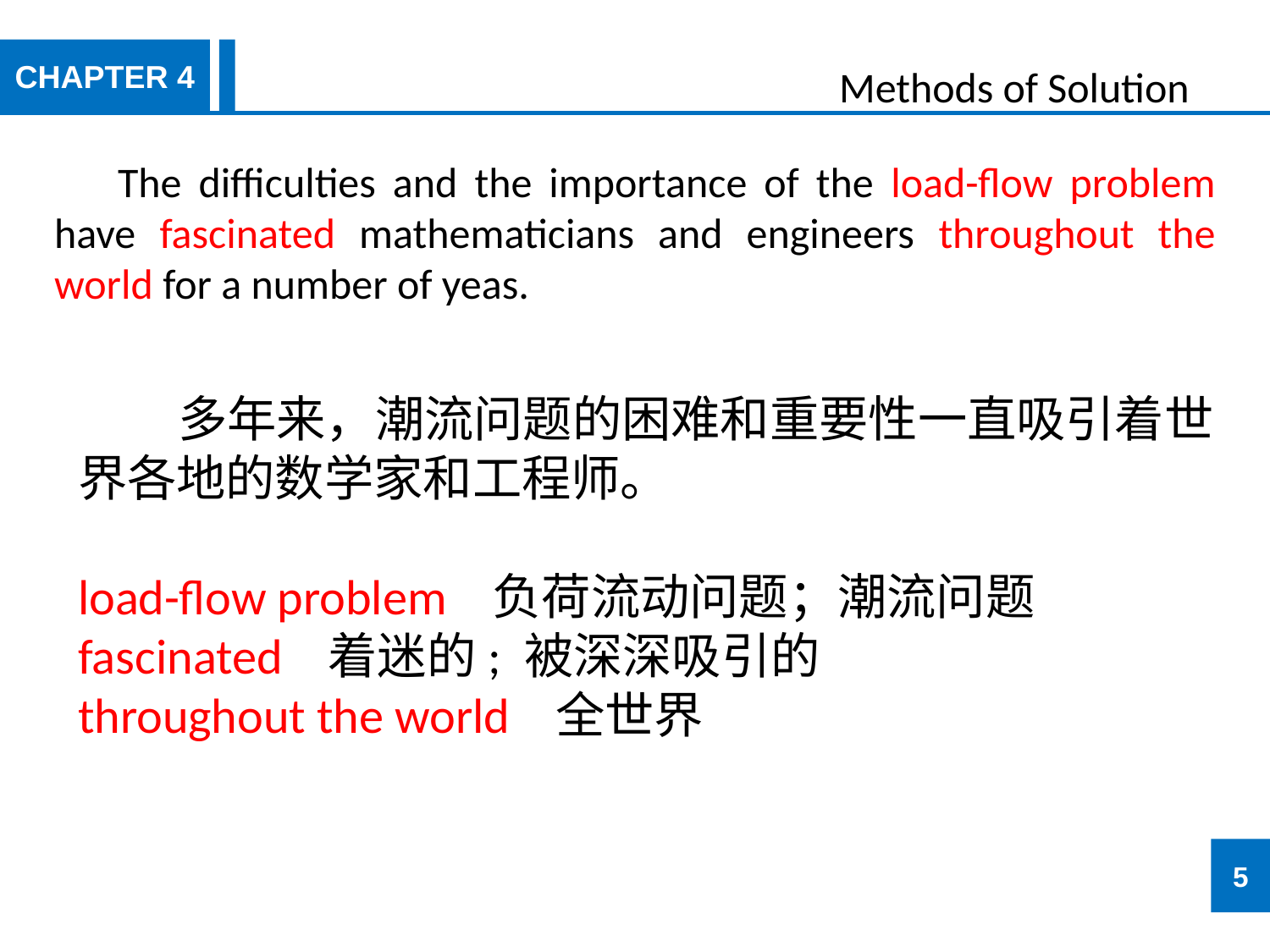

CHAPTER 4

Methods of Solution
The difficulties and the importance of the load-flow problem have fascinated mathematicians and engineers throughout the world for a number of yeas.
        多年来，潮流问题的困难和重要性一直吸引着世界各地的数学家和工程师。

load-flow problem   负荷流动问题；潮流问题
fascinated   着迷的; 被深深吸引的
throughout the world   全世界
5